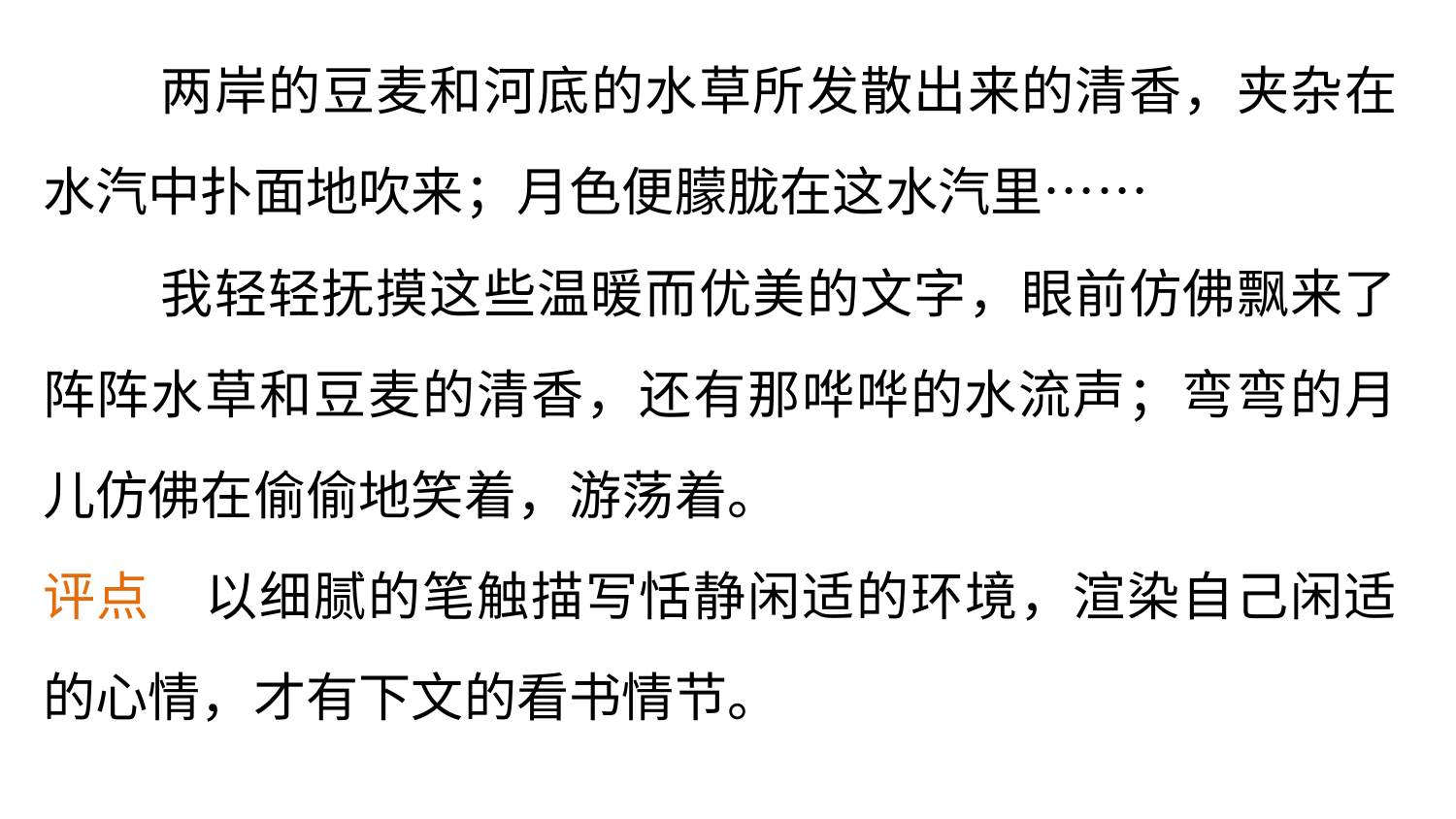

两岸的豆麦和河底的水草所发散出来的清香，夹杂在水汽中扑面地吹来；月色便朦胧在这水汽里……
        我轻轻抚摸这些温暖而优美的文字，眼前仿佛飘来了阵阵水草和豆麦的清香，还有那哗哗的水流声；弯弯的月儿仿佛在偷偷地笑着，游荡着。
评点　以细腻的笔触描写恬静闲适的环境，渲染自己闲适的心情，才有下文的看书情节。